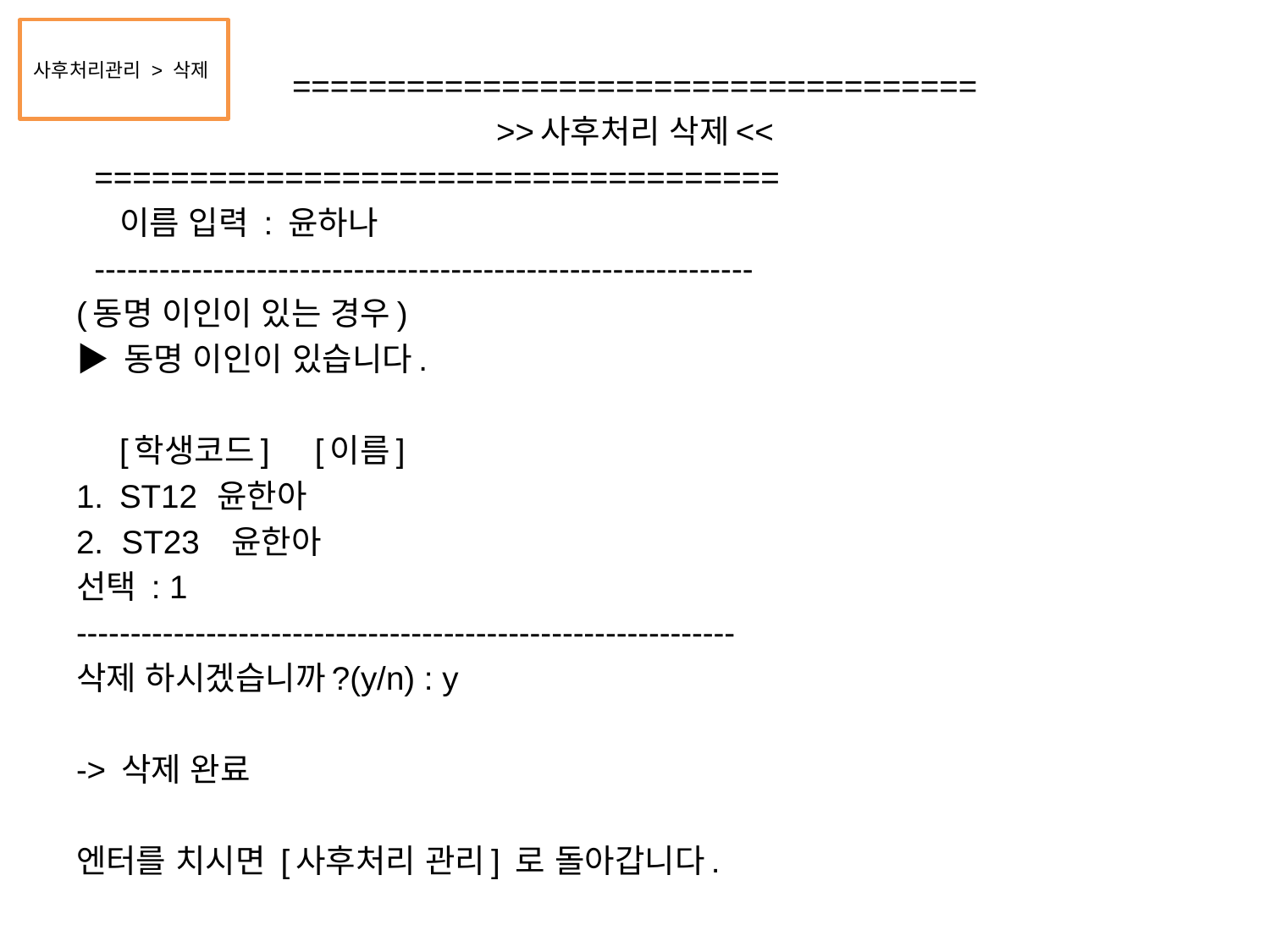

사후처리관리 > 삭제
====================================
>>사후처리 삭제<<
  ====================================
 	이름 입력 : 윤하나
  -------------------------------------------------------------
(동명 이인이 있는 경우)
▶ 동명 이인이 있습니다.

	[학생코드] 	[이름]
1.	ST12		윤한아
2.  ST23	윤한아
선택 : 1
-------------------------------------------------------------
삭제 하시겠습니까?(y/n) : y

-> 삭제 완료

엔터를 치시면 [사후처리 관리] 로 돌아갑니다.